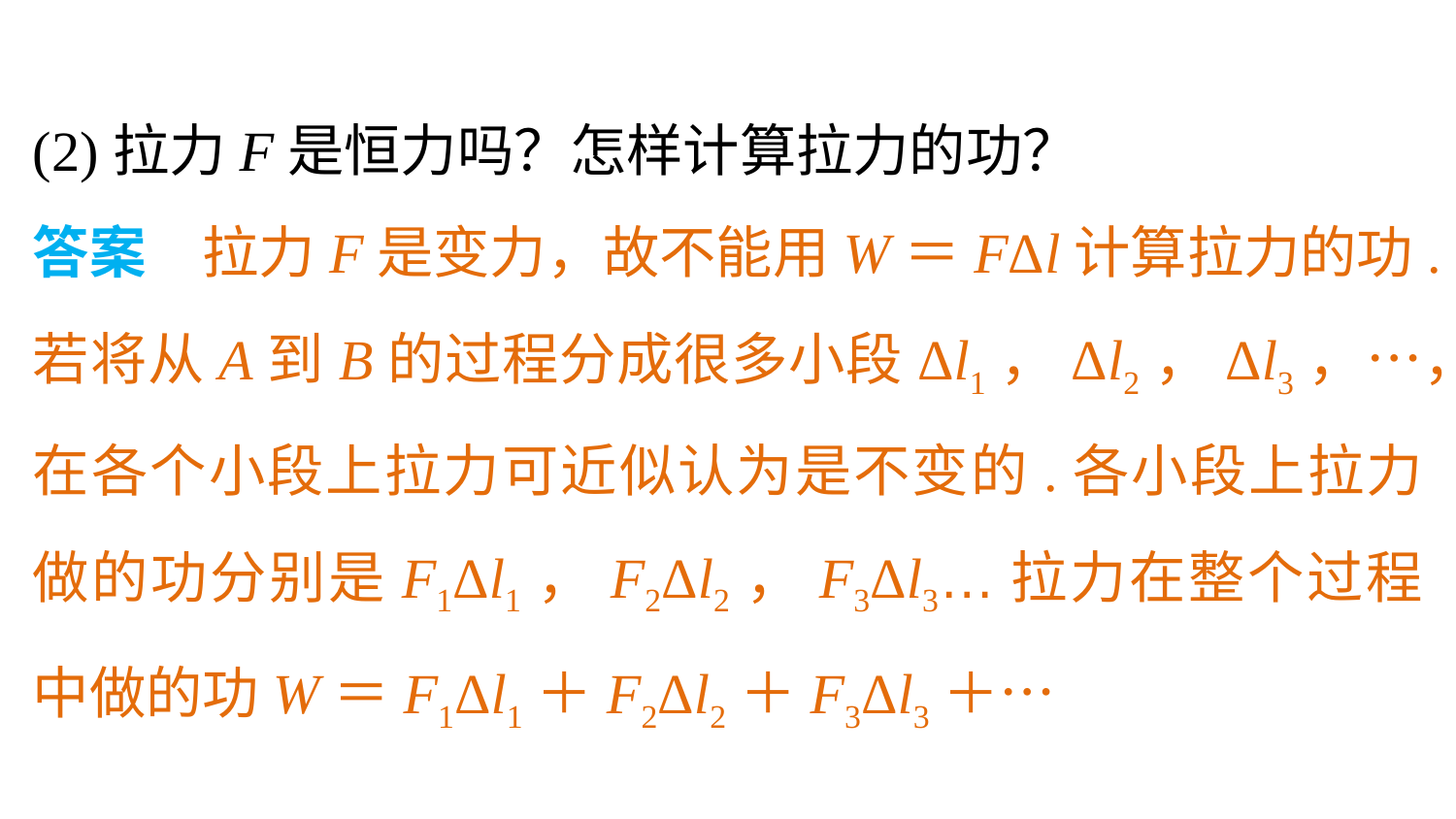

(2)拉力F是恒力吗？怎样计算拉力的功？
答案　拉力F是变力，故不能用W＝FΔl计算拉力的功.若将从A到B的过程分成很多小段Δl1，Δl2，Δl3，…，在各个小段上拉力可近似认为是不变的.各小段上拉力做的功分别是F1Δl1，F2Δl2，F3Δl3…拉力在整个过程中做的功W＝F1Δl1＋F2Δl2＋F3Δl3＋…